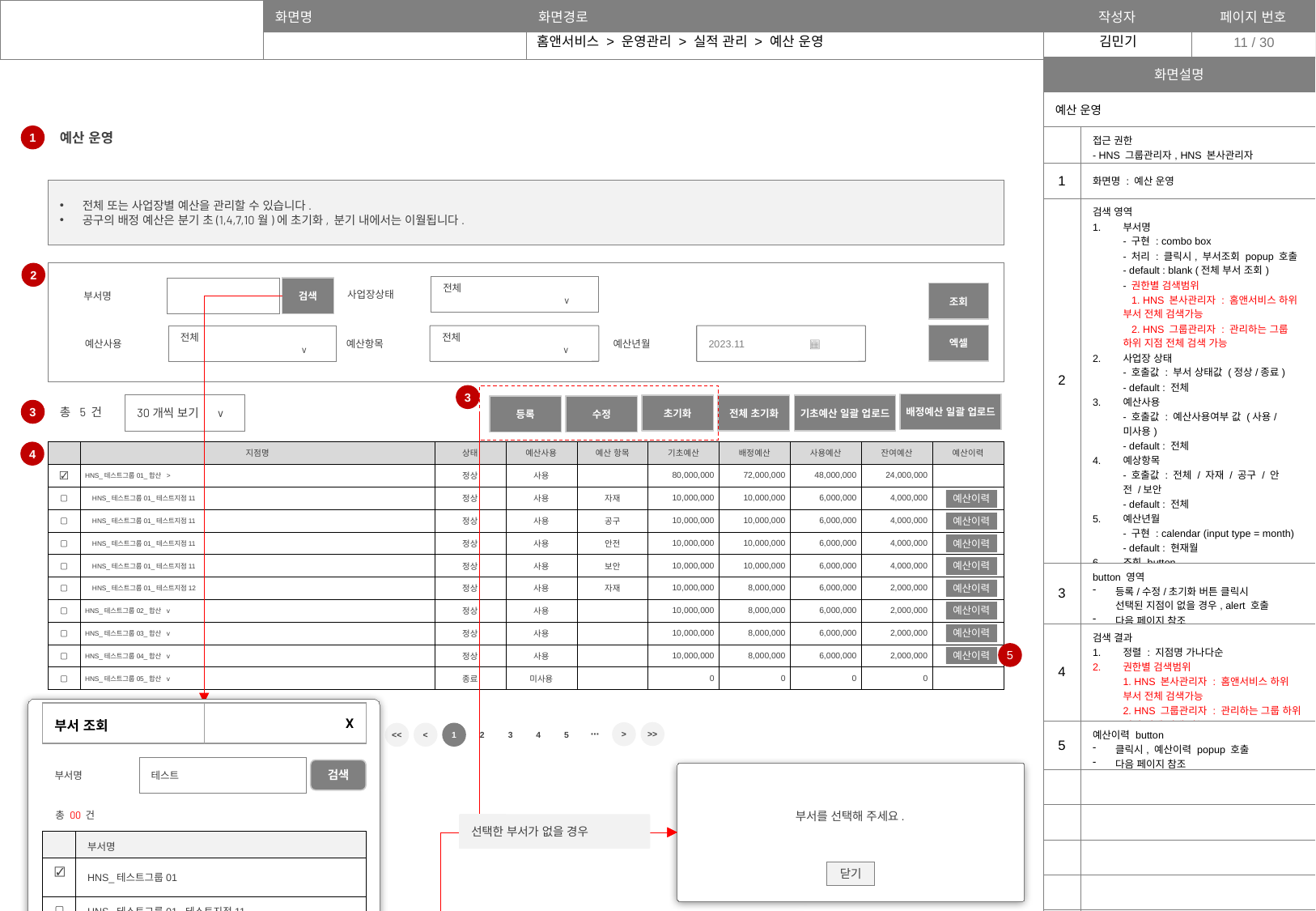

검색 영역 (홈앤서비스)
AS IS 센터명, 예산년월, 상품구분, 사용여부
TO BE 부서명, 사업장상태, 예산사용, 예산항목, 예산년월

변경사항 확인
센터명 -> 부서명
상품구분 -> 예산항목
사용여부 -> 예산사용

버튼 영역
등록, 수정, 초기화, 전체 초기화, 기초예산 일괄 업로드, 배정예산 일괄 업로드 (AS IS 화면에 없음)

검색 결과
AS IS 항목 삭제 사유 확인:

변경사항 확인
센터명 -> 지점명 (부서명 용어 통합 검토)
상태, 예산항목: 신규 항목
사용여부 -> 예산사용
예산금액/사용금액/남은금액 -> 기초예산, 배정예산, 사용예산, 잔여예산
홈앤서비스 > 운영관리 > 실적 관리 > 예산 운영
11
| 화면설명 |  |
| --- | --- |
| 예산 운영 |  |
|  | 접근 권한 - HNS 그룹관리자, HNS 본사관리자 |
| 1 | 화면명 : 예산 운영 |
| 2 | 검색 영역 부서명 - 구현 : combo box - 처리 : 클릭시, 부서조회 popup 호출 - default : blank (전체 부서 조회) - 권한별 검색범위 1. HNS 본사관리자 : 홈앤서비스 하위 부서 전체 검색가능 2. HNS 그룹관리자 : 관리하는 그룹 하위 지점 전체 검색 가능 사업장 상태 - 호출값 : 부서 상태값 (정상/종료) - default : 전체 예산사용 - 호출값 : 예산사용여부 값 (사용/미사용) - default : 전체 예상항목 - 호출값 : 전체 / 자재 / 공구 / 안전 /보안 - default : 전체 예산년월 - 구현 : calendar (input type = month) - default : 현재월 조회 button - 처리 : AND 검색 엑셀다운 button - 처리 : 검색조건 결과값을 엑셀로 변환, 다운로드 기능 제공 |
| 3 | button 영역 등록/수정/초기화 버튼 클릭시 선택된 지점이 없을 경우, alert 호출 다음 페이지 참조 |
| 4 | 검색 결과 정렬 : 지점명 가나다순 권한별 검색범위 1. HNS 본사관리자 : 홈앤서비스 하위 부서 전체 검색가능 2. HNS 그룹관리자 : 관리하는 그룹 하위 지점 전체 검색 가능 |
| 5 | 예산이력 button 클릭시, 예산이력 popup 호출 다음 페이지 참조 |
|  |  |
|  |  |
|  |  |
|  |  |
|  |  |
예산 운영
1
전체 또는 사업장별 예산을 관리할 수 있습니다.
공구의 배정 예산은 분기 초(1,4,7,10월)에 초기화, 분기 내에서는 이월됩니다.
2

사업장상태
전체		v
부서명

검색
조회
엑셀
예산사용
전체		v
예산항목
전체		v
예산년월
2023.11                       📅
3

배정예산 일괄 업로드
총  5 건
30개씩 보기     v
초기화
전체 초기화
기초예산 일괄 업로드
등록
수정
3
4
|  | 지점명 | 상태 | 예산사용 | 예산 항목 | 기초예산 | 배정예산 | 사용예산 | 잔여예산 | 예산이력 |
| --- | --- | --- | --- | --- | --- | --- | --- | --- | --- |
| ☑️ | HNS\_테스트그룹01\_합산 > | 정상 | 사용 |  | 80,000,000 | 72,000,000 | 48,000,000 | 24,000,000 |  |
| ▢ | HNS\_테스트그룹01\_테스트지점11 | 정상 | 사용 | 자재 | 10,000,000 | 10,000,000 | 6,000,000 | 4,000,000 |  |
| ▢ | HNS\_테스트그룹01\_테스트지점11 | 정상 | 사용 | 공구 | 10,000,000 | 10,000,000 | 6,000,000 | 4,000,000 |  |
| ▢ | HNS\_테스트그룹01\_테스트지점11 | 정상 | 사용 | 안전 | 10,000,000 | 10,000,000 | 6,000,000 | 4,000,000 |  |
| ▢ | HNS\_테스트그룹01\_테스트지점11 | 정상 | 사용 | 보안 | 10,000,000 | 10,000,000 | 6,000,000 | 4,000,000 |  |
| ▢ | HNS\_테스트그룹01\_테스트지점12 | 정상 | 사용 | 자재 | 10,000,000 | 8,000,000 | 6,000,000 | 2,000,000 |  |
| ▢ | HNS\_테스트그룹02\_합산 v | 정상 | 사용 |  | 10,000,000 | 8,000,000 | 6,000,000 | 2,000,000 |  |
| ▢ | HNS\_테스트그룹03\_합산 v | 정상 | 사용 |  | 10,000,000 | 8,000,000 | 6,000,000 | 2,000,000 |  |
| ▢ | HNS\_테스트그룹04\_합산 v | 정상 | 사용 |  | 10,000,000 | 8,000,000 | 6,000,000 | 2,000,000 |  |
| ▢ | HNS\_테스트그룹05\_합산 v | 종료 | 미사용 |  | 0 | 0 | 0 | 0 |  |
예산이력
예산이력
예산이력
예산이력
예산이력
예산이력
예산이력
5
예산이력

| 부서 조회 | X |
| --- | --- |
>>
⋯
>
3
4
5
<
1
2
<<
부서명
테스트
검색

부서를 선택해 주세요.
총 00 건
선택한 부서가 없을 경우
|  | 부서명 |
| --- | --- |
| ☑️ | HNS\_테스트그룹01 |
| ▢ | HNS\_테스트그룹01\_테스트지점11 |
| ▢ | HNS\_테스트그룹01\_테스트지점12 |
| ▢ | HNS\_테스트그룹02 |
| ▢ | HNS\_테스트그룹02\_테스트지점21 |
| ▢ | HNS\_테스트그룹02\_테스트지점22 |
| ▢ | HNS\_테스트그룹03 |
| ▢ | HNS\_테스트그룹03\_테스트지점31 |
| ▢ | HNS\_테스트그룹03\_테스트지점32 |
| ▢ | HNS\_테스트그룹03\_테스트지점33 |
닫기
>>
⋯
>
3
4
5
<
1
2
<<
선택
취소